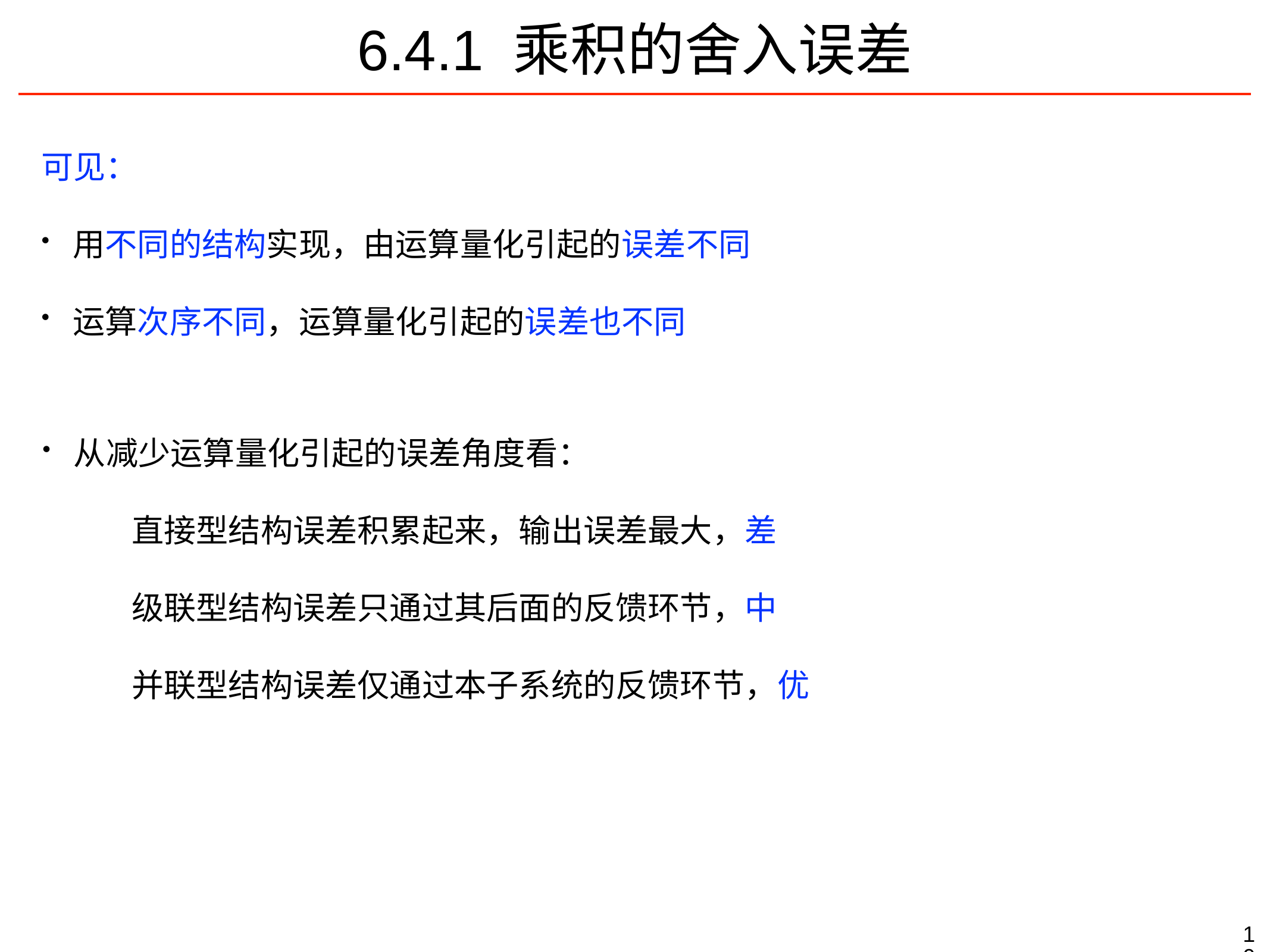

# 6.4.1 乘积的舍入误差
可见：
用不同的结构实现，由运算量化引起的误差不同
运算次序不同，运算量化引起的误差也不同
从减少运算量化引起的误差角度看：
直接型结构误差积累起来，输出误差最大，差
级联型结构误差只通过其后面的反馈环节，中
并联型结构误差仅通过本子系统的反馈环节，优
10